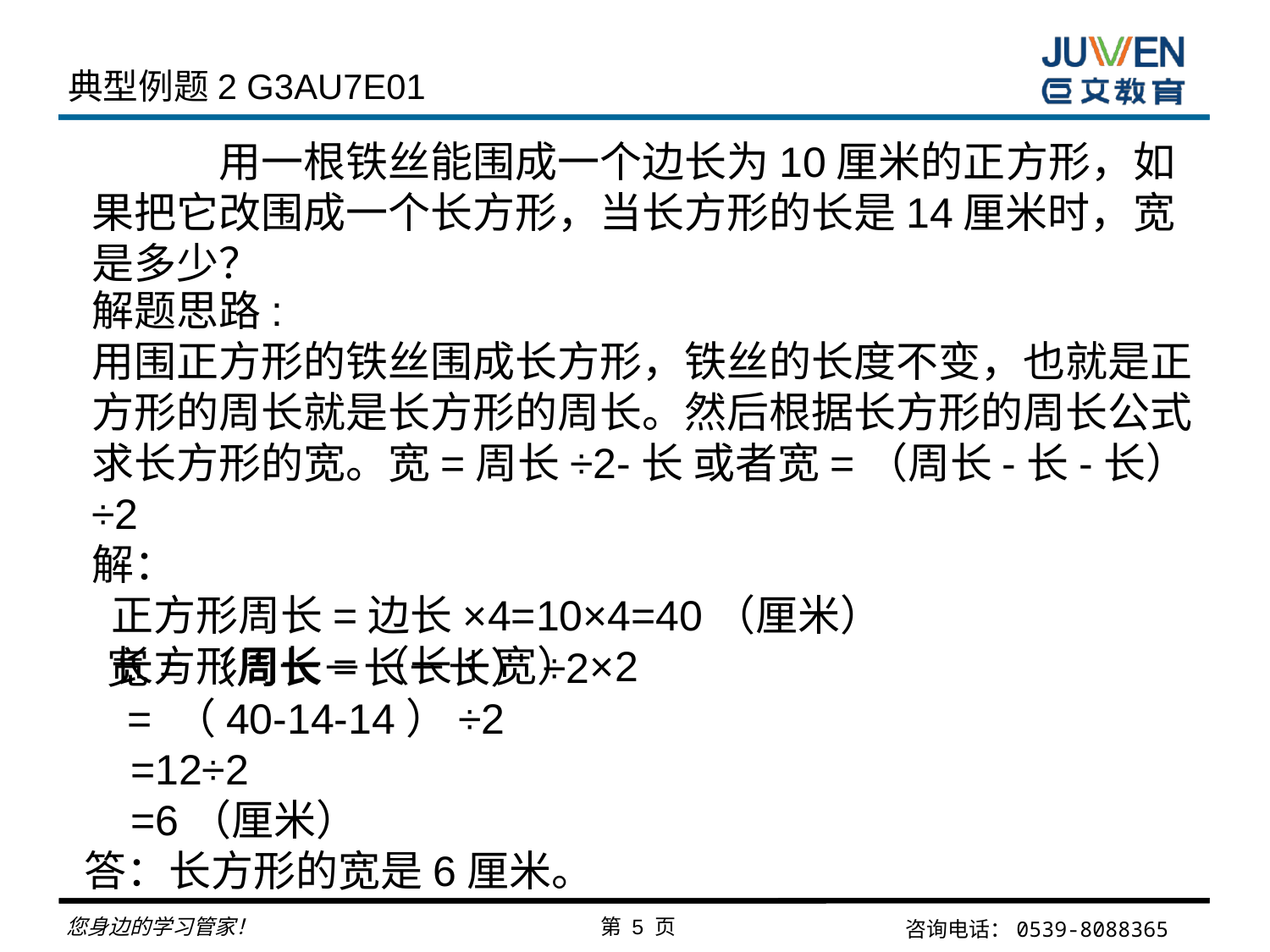

典型例题2 G3AU7E01
	用一根铁丝能围成一个边长为10厘米的正方形，如果把它改围成一个长方形，当长方形的长是14厘米时，宽是多少？
解题思路:
用围正方形的铁丝围成长方形，铁丝的长度不变，也就是正方形的周长就是长方形的周长。然后根据长方形的周长公式求长方形的宽。宽=周长÷2-长 或者宽=（周长-长-长）÷2
解：
 正方形周长=边长×4=10×4=40（厘米）
 长方形周长=（长＋宽）×2

	        宽=（周长－长－长）÷2
	         = （40-14-14）÷2
                    =12÷2
                    =6（厘米）
                   答：长方形的宽是6厘米。